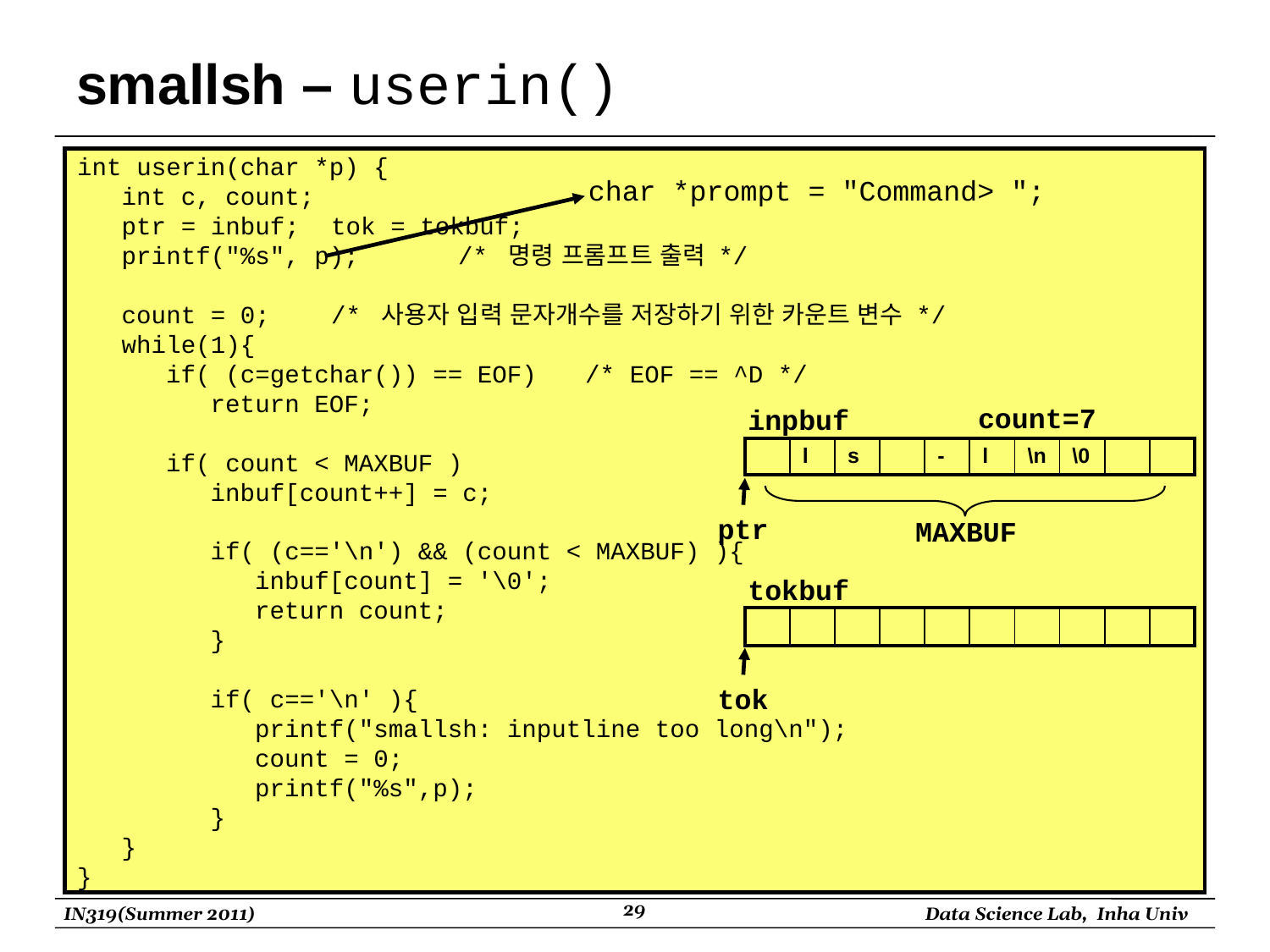

# smallsh – userin()

int userin(char *p) {
   int c, count;
   ptr = inbuf;	tok = tokbuf;
   printf("%s", p);	/* 명령 프롬프트 출력 */

   count = 0;	/* 사용자 입력 문자개수를 저장하기 위한 카운트 변수 */
   while(1){
      if( (c=getchar()) == EOF)	/* EOF == ^D */
         return EOF;

      if( count < MAXBUF )
         inbuf[count++] = c;

         if( (c=='\n') && (count < MAXBUF) ){
            inbuf[count] = '\0';
            return count;
         }

         if( c=='\n' ){
            printf("smallsh: inputline too long\n");
            count = 0;
            printf("%s",p);
         }
   }
}
char *prompt = "Command> ";

count=7
inpbuf
|  | l | s |  | - | l | \n | \0 |  |  |
| --- | --- | --- | --- | --- | --- | --- | --- | --- | --- |
ptr
MAXBUF
tokbuf
|  |  |  |  |  |  |  |  |  |  |
| --- | --- | --- | --- | --- | --- | --- | --- | --- | --- |
tok
29